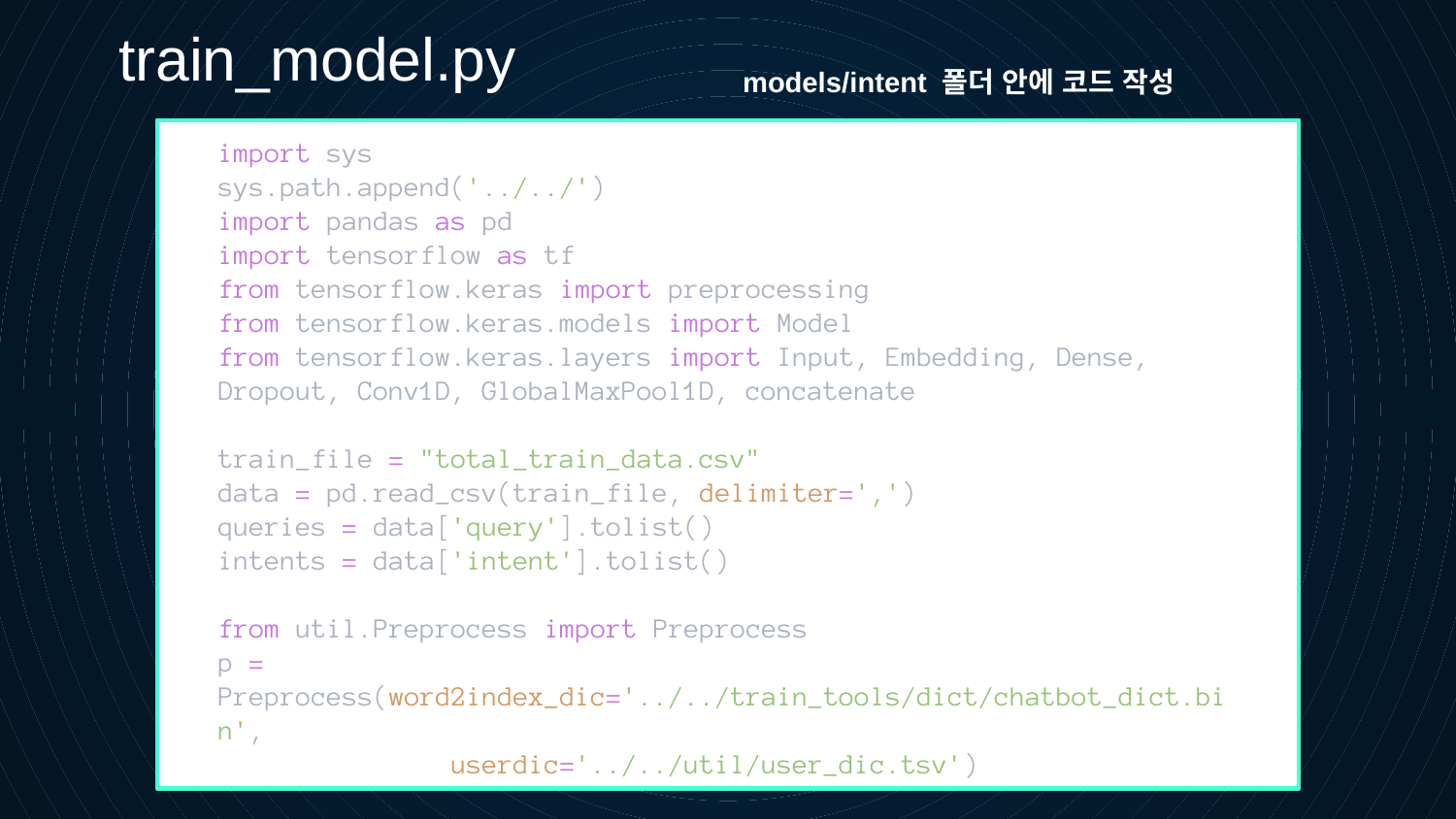

train_model.py
models/intent 폴더 안에 코드 작성
import sys
sys.path.append('../../')
import pandas as pd
import tensorflow as tf
from tensorflow.keras import preprocessing
from tensorflow.keras.models import Model
from tensorflow.keras.layers import Input, Embedding, Dense, Dropout, Conv1D, GlobalMaxPool1D, concatenate
train_file = "total_train_data.csv"
data = pd.read_csv(train_file, delimiter=',')
queries = data['query'].tolist()
intents = data['intent'].tolist()
from util.Preprocess import Preprocess
p = Preprocess(word2index_dic='../../train_tools/dict/chatbot_dict.bin',
               userdic='../../util/user_dic.tsv')